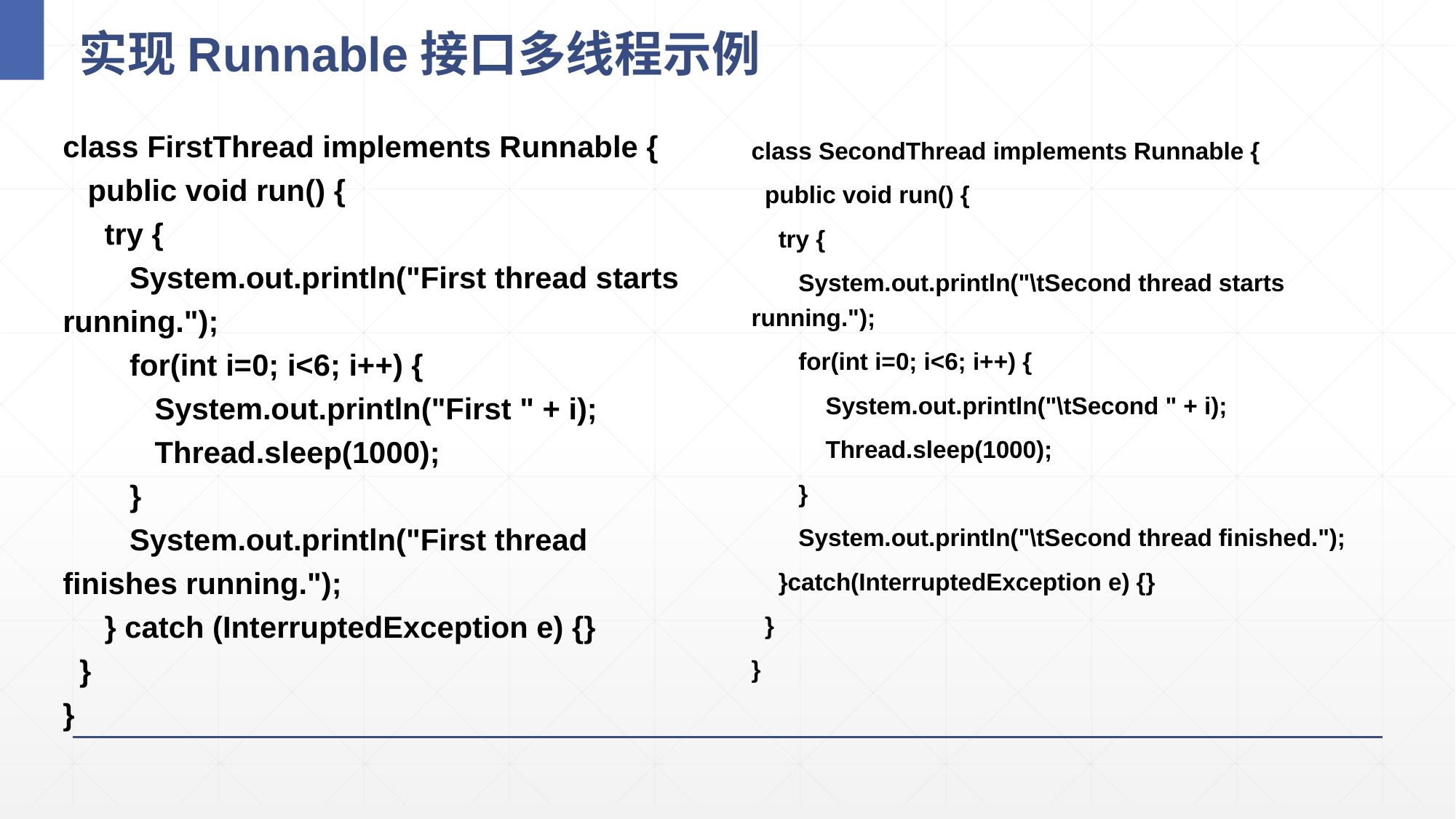

# 实现Runnable接口多线程示例
class FirstThread implements Runnable {
   public void run() {
     try {
        System.out.println("First thread starts running.");
        for(int i=0; i<6; i++) {
           System.out.println("First " + i);
           Thread.sleep(1000);
        }
        System.out.println("First thread finishes running.");
     } catch (InterruptedException e) {}
  }
}

class SecondThread implements Runnable {
  public void run() {
    try {
       System.out.println("\tSecond thread starts running.");
       for(int i=0; i<6; i++) {
           System.out.println("\tSecond " + i);
           Thread.sleep(1000);
       }
       System.out.println("\tSecond thread finished.");
    }catch(InterruptedException e) {}
  }
}